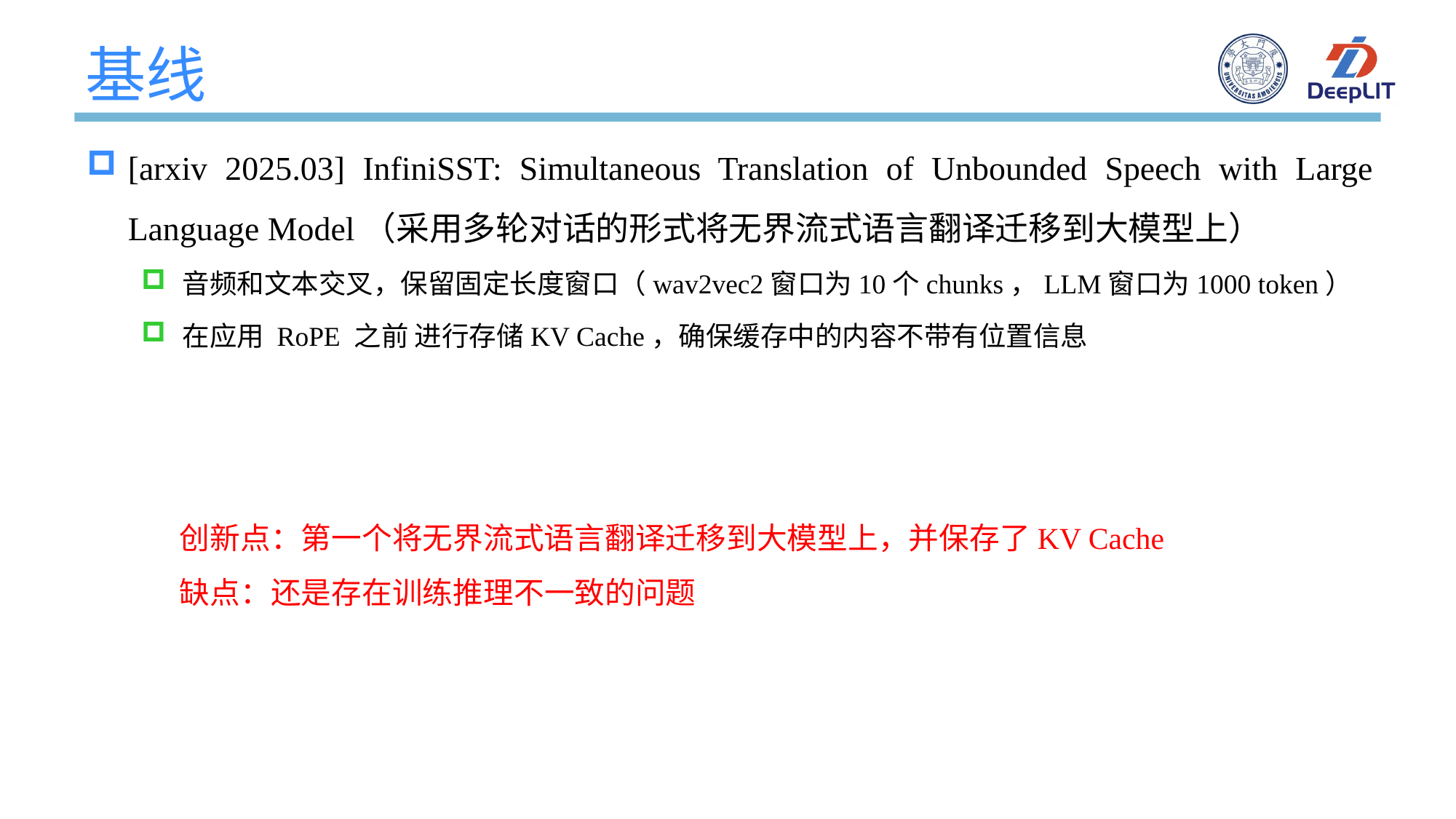

# 基线
[arxiv 2025.03] InfiniSST: Simultaneous Translation of Unbounded Speech with Large Language Model（采用多轮对话的形式将无界流式语言翻译迁移到大模型上）
音频和文本交叉，保留固定长度窗口（wav2vec2窗口为10个chunks，LLM窗口为1000 token）
在应用 RoPE 之前 进行存储KV Cache，确保缓存中的内容不带有位置信息

创新点：第一个将无界流式语言翻译迁移到大模型上，并保存了KV Cache
缺点：还是存在训练推理不一致的问题